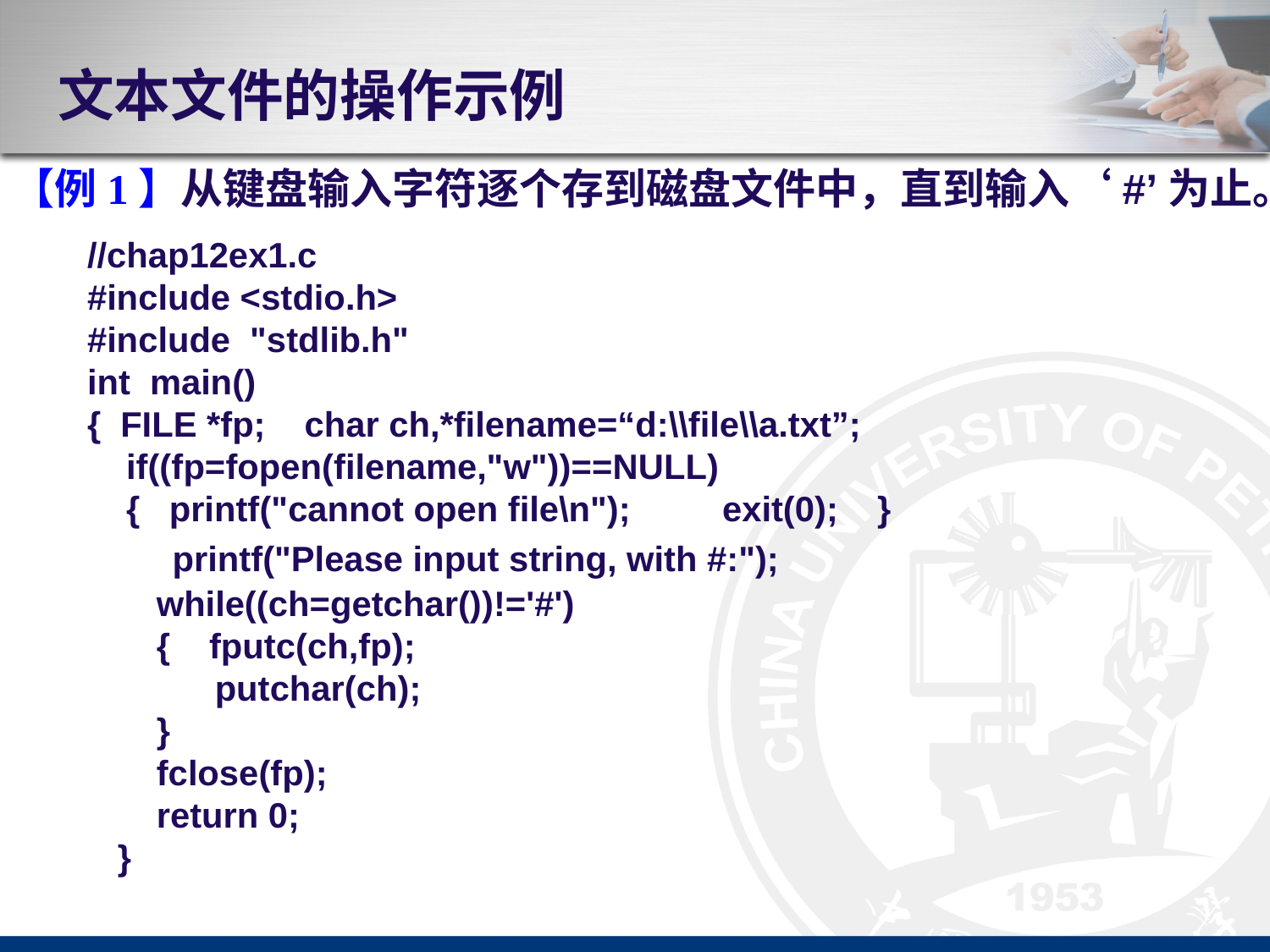

# 文本文件的操作示例
【例1】从键盘输入字符逐个存到磁盘文件中，直到输入‘#’为止。
//chap12ex1.c
#include <stdio.h>
#include  "stdlib.h"
int  main()
{  FILE *fp;    char ch,*filename=“d:\\file\\a.txt”;
    if((fp=fopen(filename,"w"))==NULL)
    {   printf("cannot open file\n");	exit(0);    }
    printf("Please input string, with #:");
    while((ch=getchar())!='#')
    {    fputc(ch,fp);
          putchar(ch);
    }
    fclose(fp);
    return 0;
}